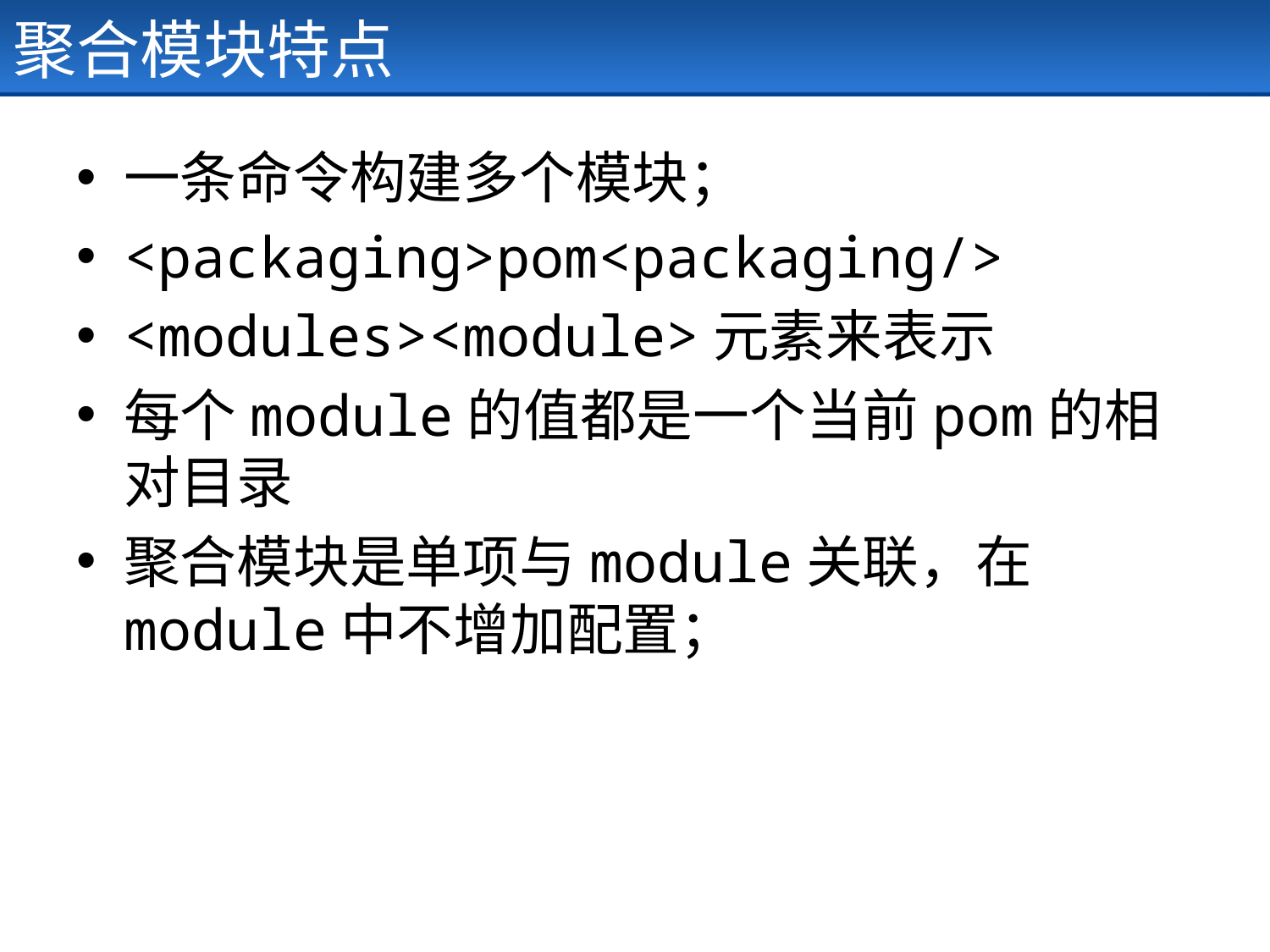

# 聚合模块特点
一条命令构建多个模块；
<packaging>pom<packaging/>
<modules><module>元素来表示
每个module的值都是一个当前pom的相对目录
聚合模块是单项与module关联，在module中不增加配置；